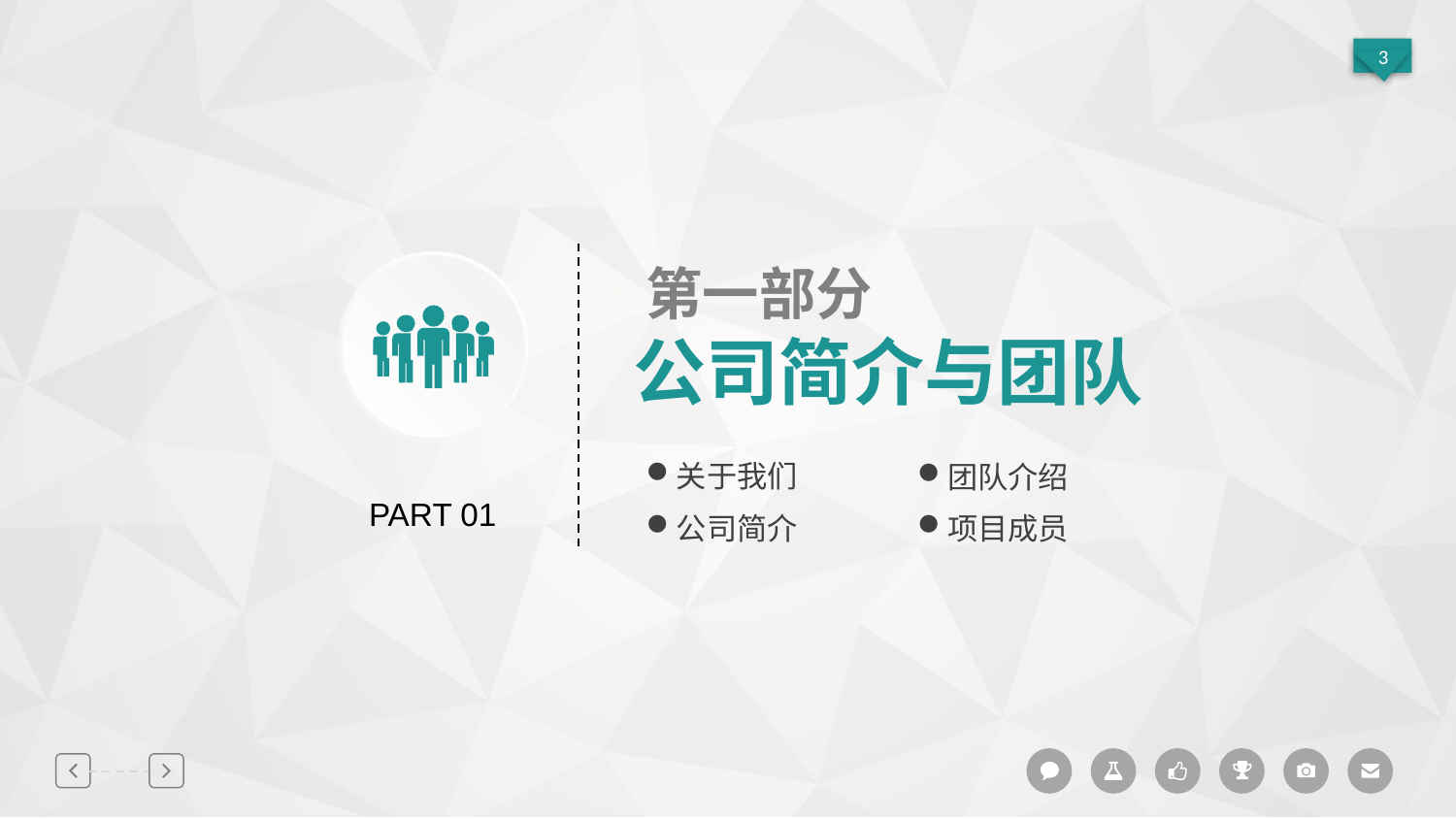

第一部分
公司简介与团队

关于我们
团队介绍
PART 01
公司简介
项目成员